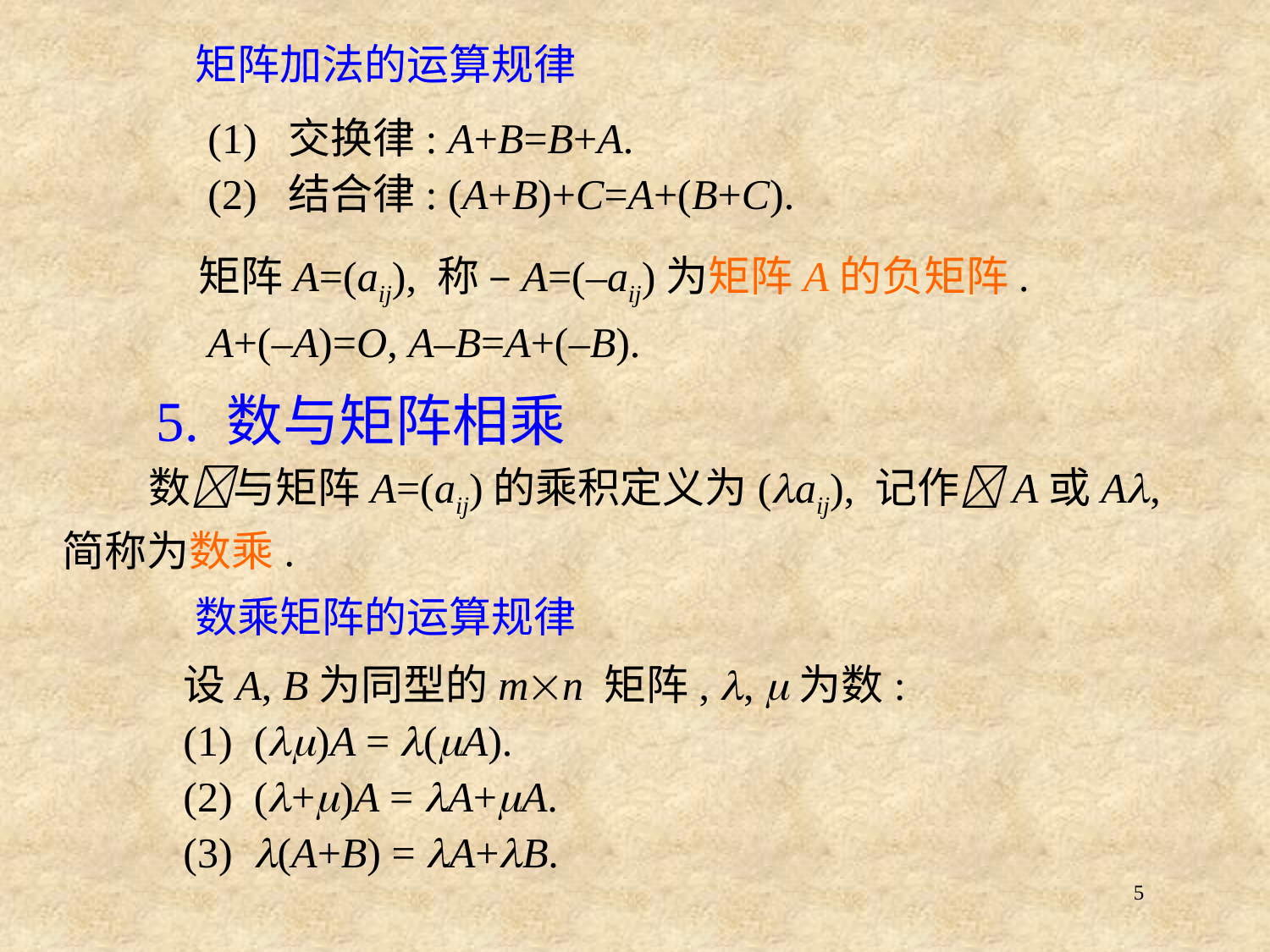

矩阵加法的运算规律
(1)  交换律: A+B=B+A.
(2)  结合律: (A+B)+C=A+(B+C).
矩阵A=(aij), 称 –A=(–aij)为矩阵A的负矩阵.
A+(–A)=O, A–B=A+(–B).
5. 数与矩阵相乘
        数λ与矩阵A=(aij)的乘积定义为(λaij), 记作λA或Aλ, 简称为数乘.
数乘矩阵的运算规律
设A, B为同型的m×n 矩阵, λ, μ为数:
(1)  (λμ)A = λ(μA).
(2)  (λ+μ)A = λA+μA.
(3)  λ(A+B) = λA+λB.